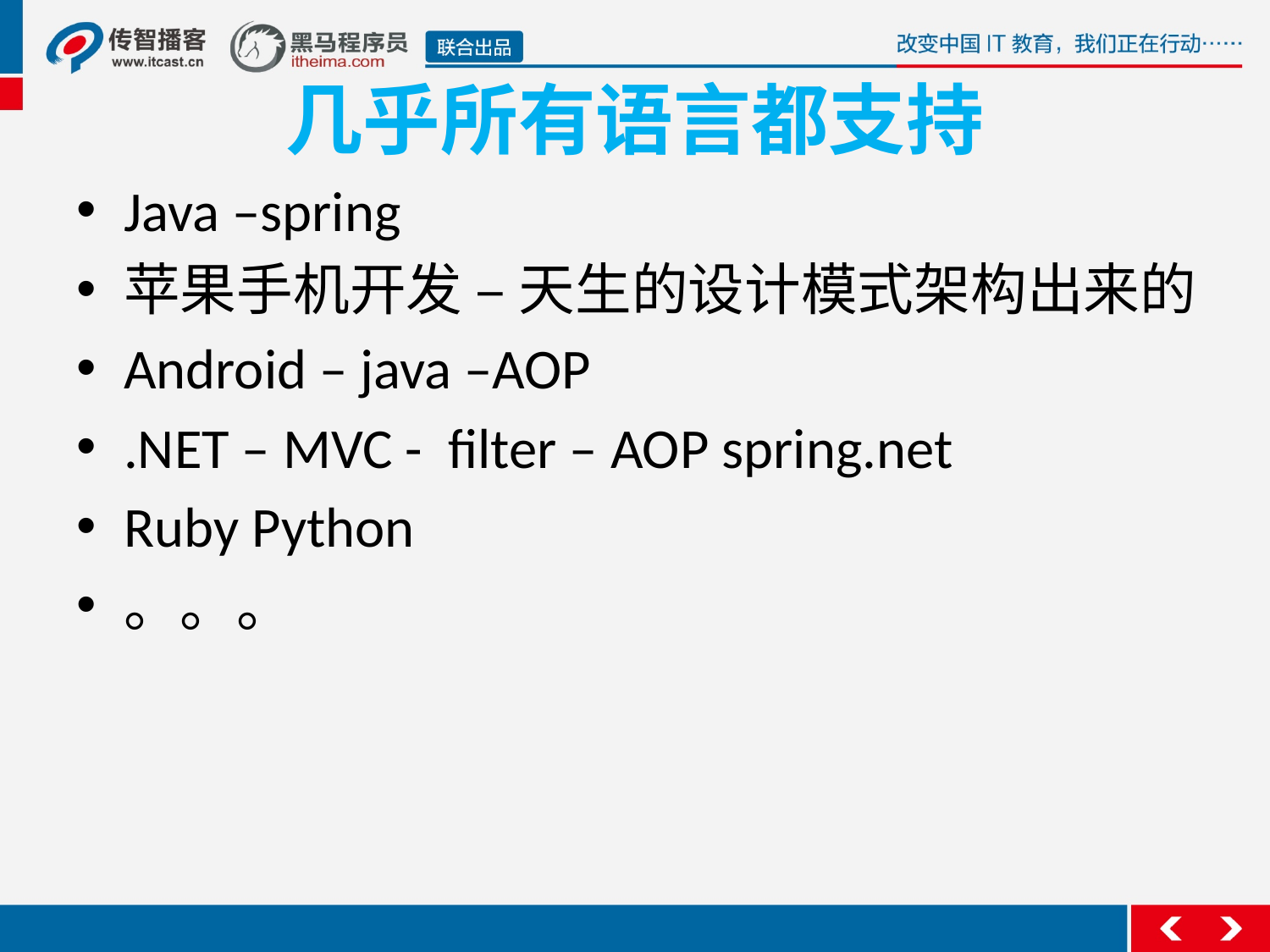

# 几乎所有语言都支持
Java –spring
苹果手机开发 – 天生的设计模式架构出来的
Android – java –AOP
.NET – MVC -  filter – AOP spring.net
Ruby Python
。。。